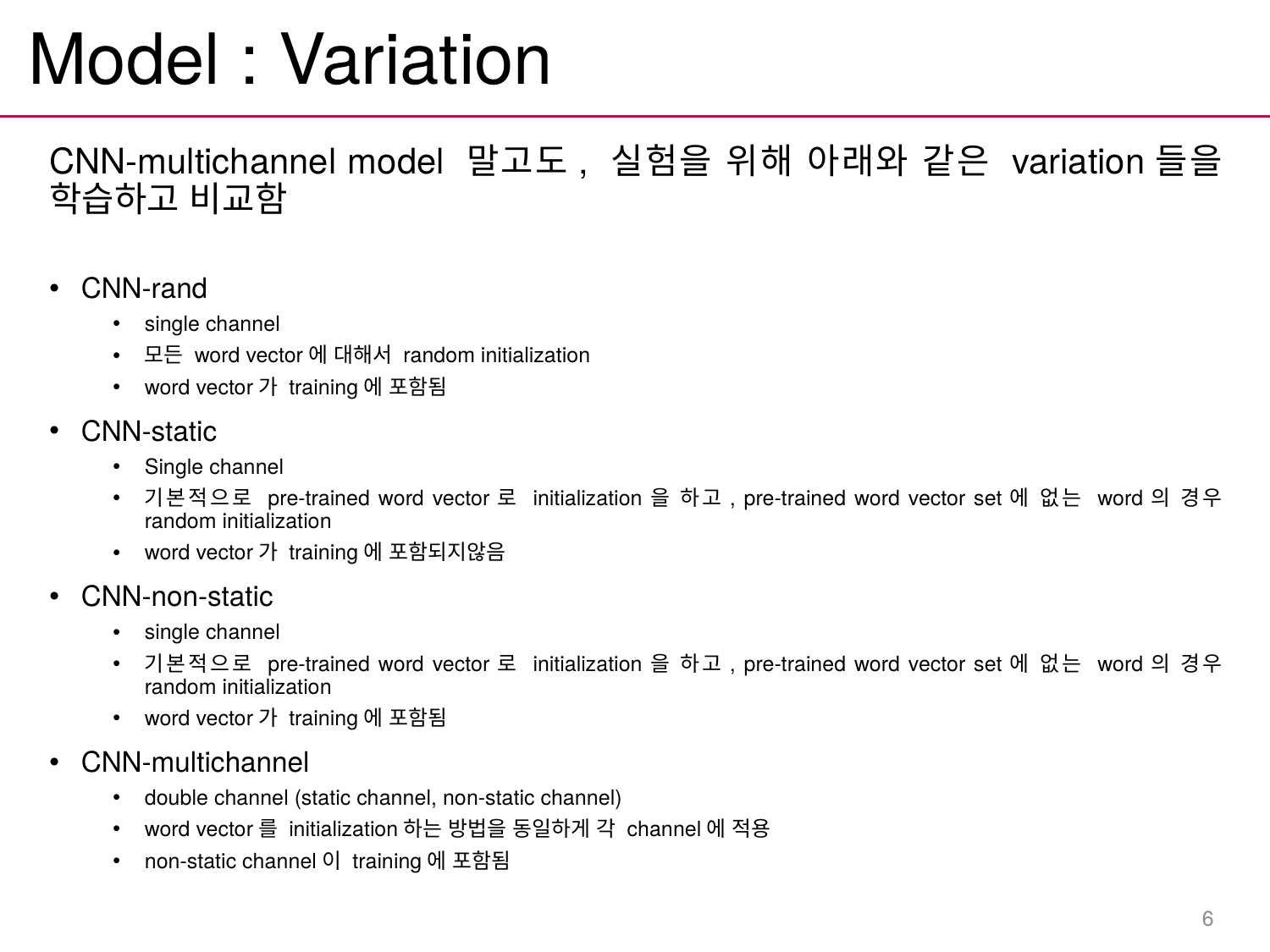

# Model : Variation
CNN-multichannel model 말고도, 실험을 위해 아래와 같은 variation들을 학습하고 비교함

CNN-rand
single channel
모든 word vector에 대해서 random initialization
word vector가 training에 포함됨
CNN-static
Single channel
기본적으로 pre-trained word vector로 initialization을 하고, pre-trained word vector set에 없는 word의 경우 random initialization
word vector가 training에 포함되지않음
CNN-non-static
single channel
기본적으로 pre-trained word vector로 initialization을 하고, pre-trained word vector set에 없는 word의 경우 random initialization
word vector가 training에 포함됨
CNN-multichannel
double channel (static channel, non-static channel)
word vector를 initialization하는 방법을 동일하게 각 channel에 적용
non-static channel이 training에 포함됨

6